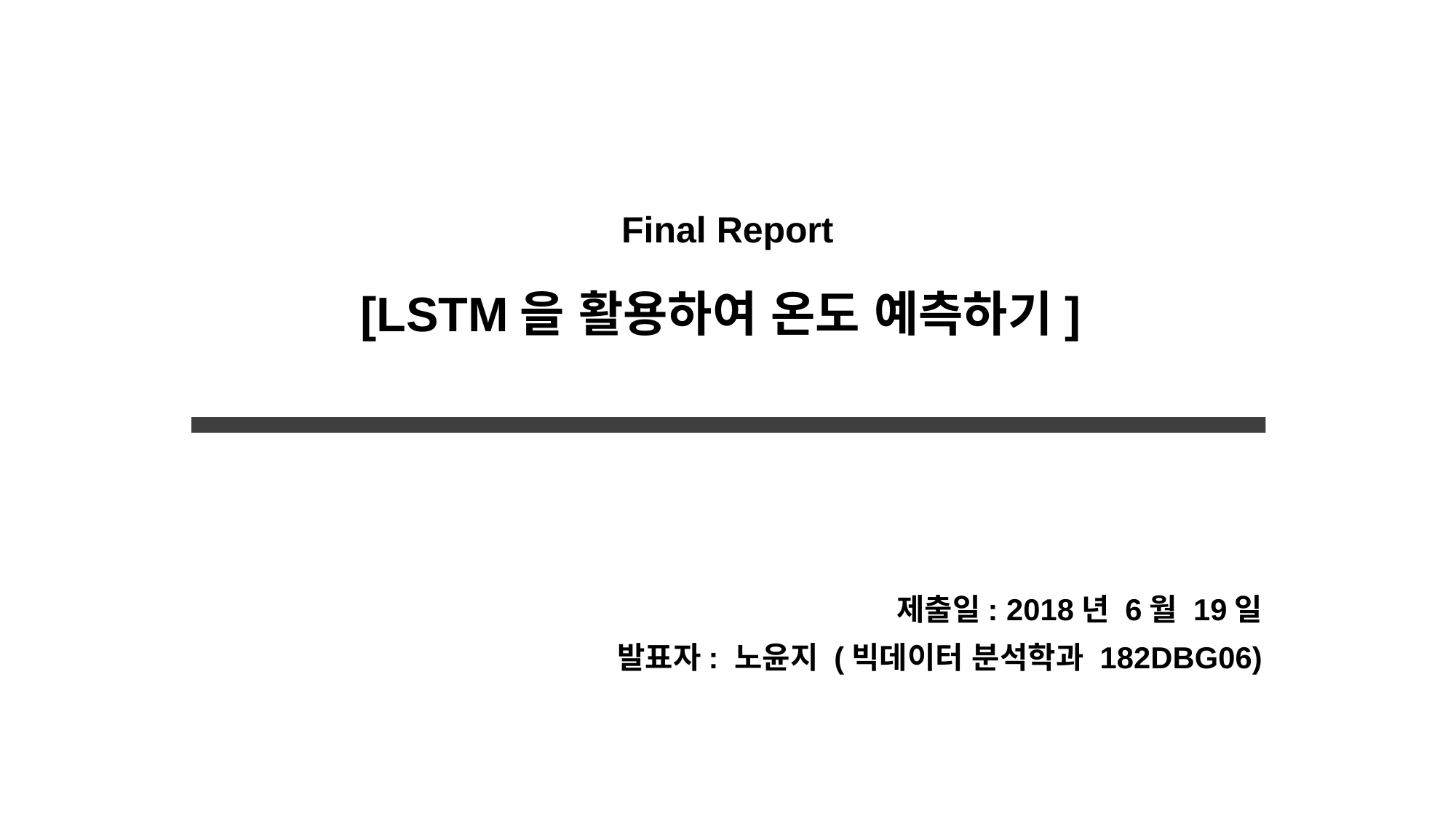

# Final Report [LSTM을 활용하여 온도 예측하기]
제출일: 2018년 6월 19일
발표자: 노윤지 (빅데이터 분석학과 182DBG06)